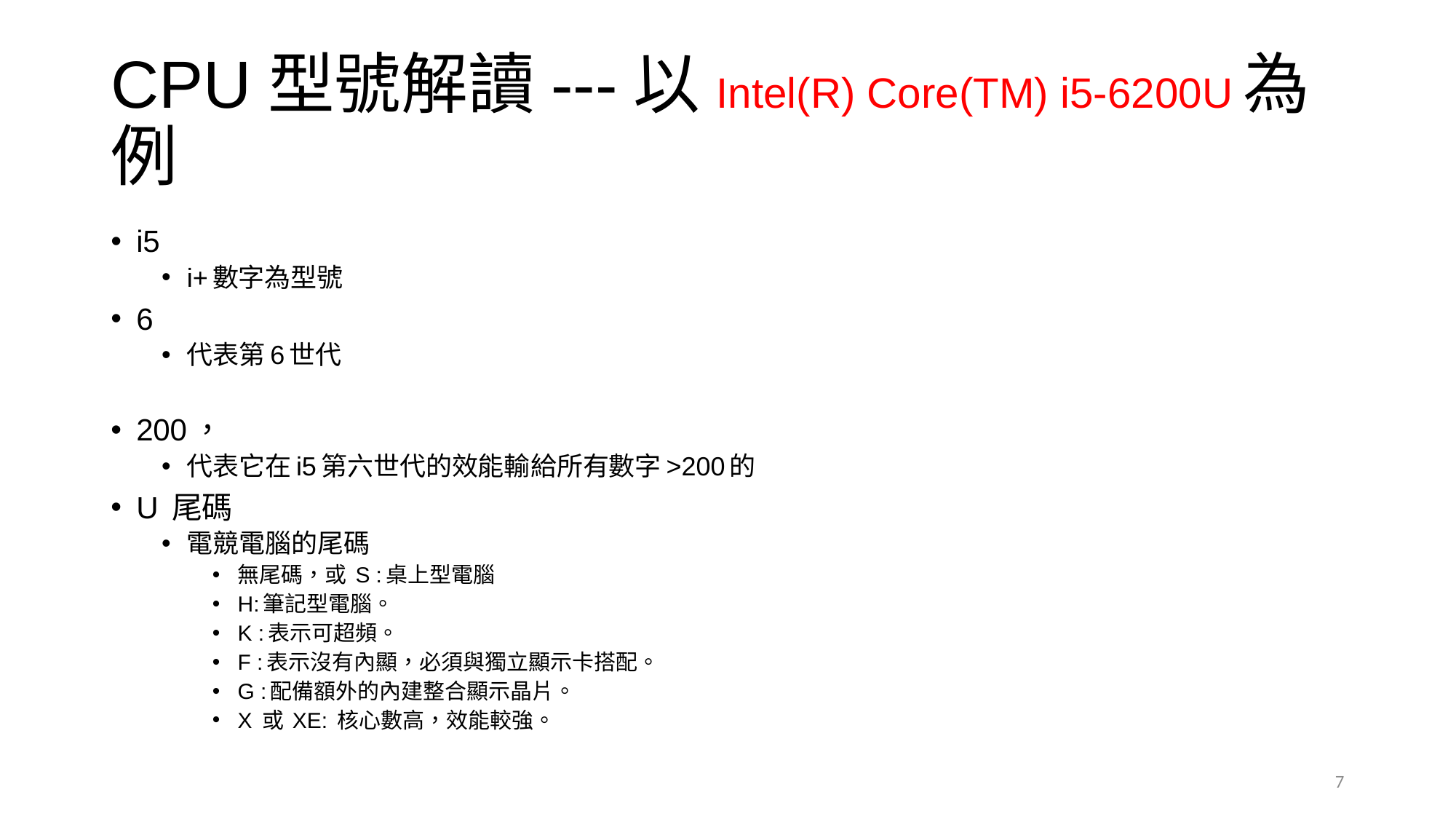

# CPU型號解讀---以Intel(R) Core(TM) i5-6200U為例
i5
i+數字為型號
6
代表第6世代

200，
代表它在i5第六世代的效能輸給所有數字>200的
U 尾碼
電競電腦的尾碼
無尾碼，或 S :桌上型電腦
H:筆記型電腦。
K :表示可超頻。
F :表示沒有內顯，必須與獨立顯示卡搭配。
G :配備額外的內建整合顯示晶片。
X 或 XE: 核心數高，效能較強。
7